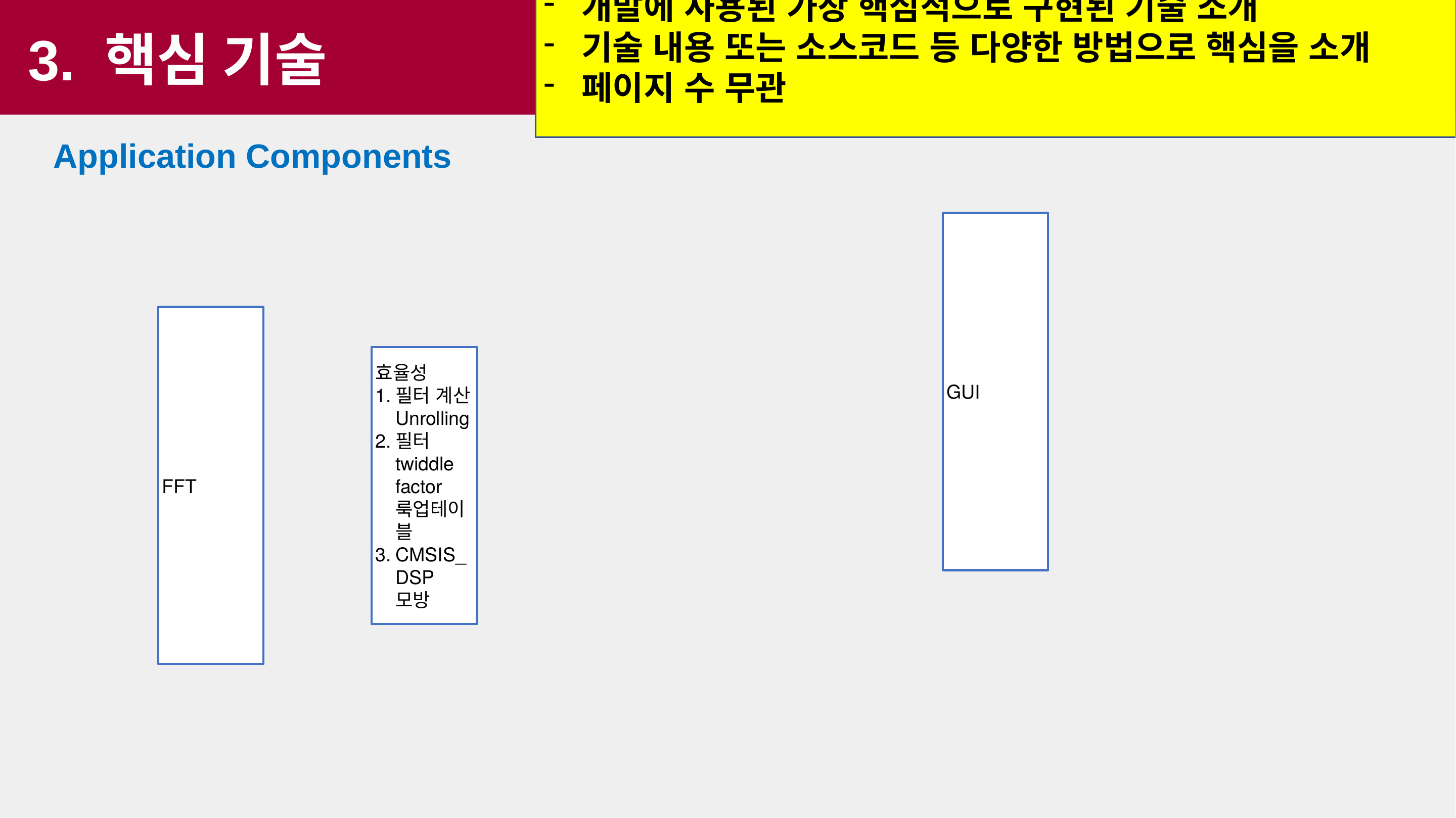

개발에 사용된 가장 핵심적으로 구현된 기술 소개
기술 내용 또는 소스코드 등 다양한 방법으로 핵심을 소개
페이지 수 무관
3. 핵심 기술
Application Components
GUI
FFT
효율성
필터 계산 Unrolling
필터 twiddle factor 룩업테이블
CMSIS_DSP 모방